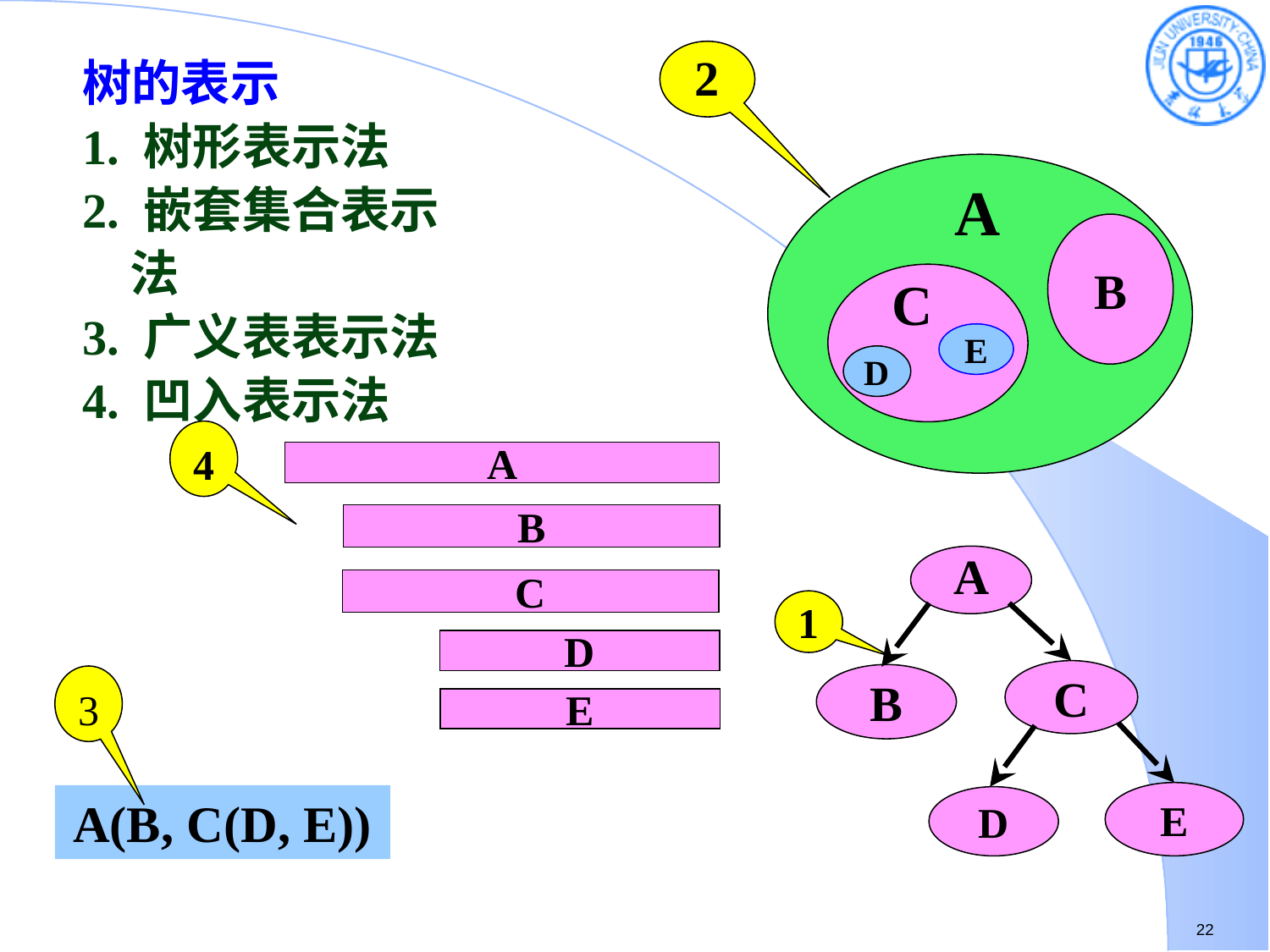

树的表示
1. 树形表示法
2. 嵌套集合表示法
3. 广义表表示法
4. 凹入表示法
2

A
B

C
E
D
4
A
B
C
D
E
A
1
C
B

E
D
3
A(B, C(D, E))